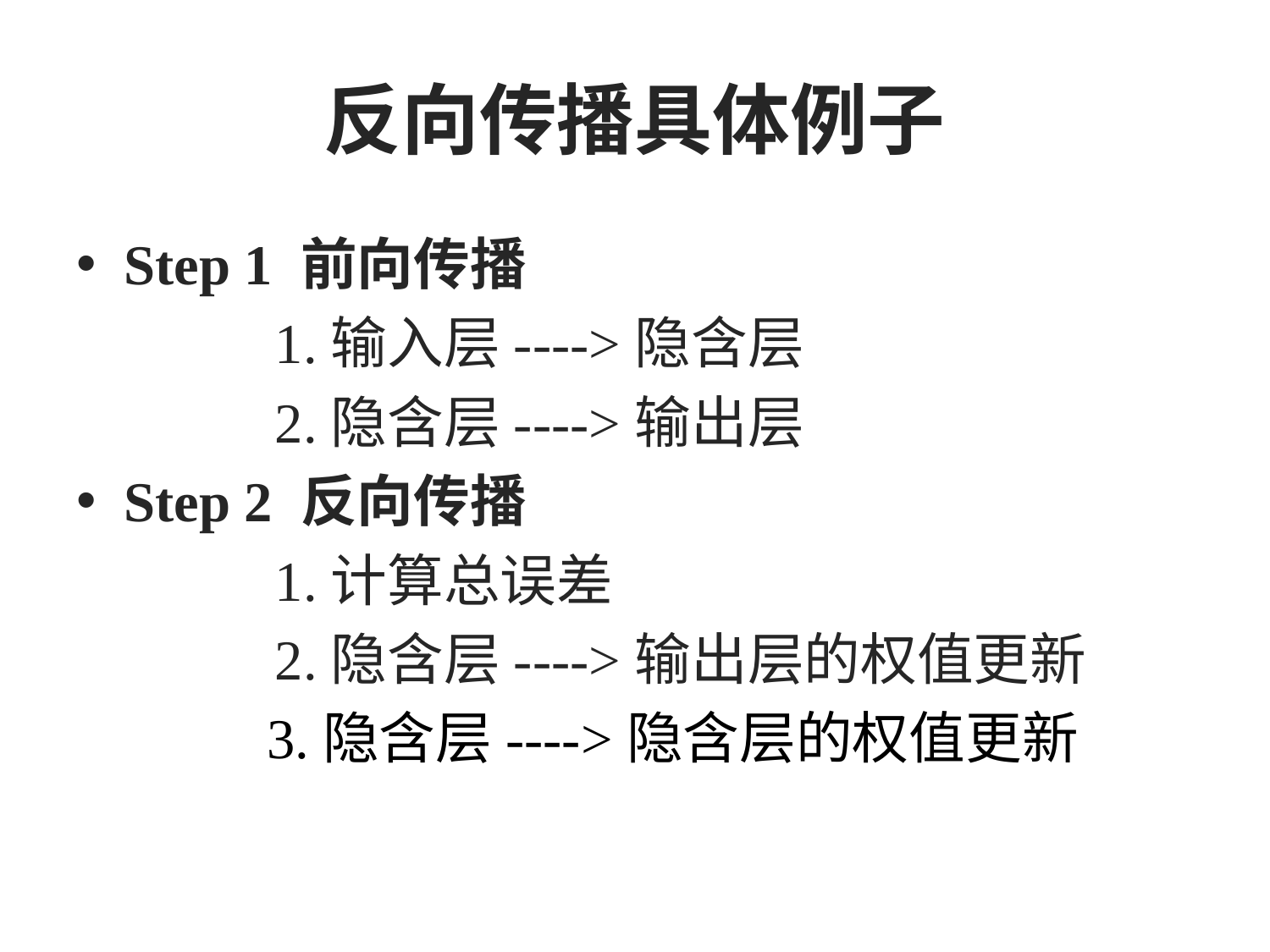

# 反向传播具体例子
Step 1 前向传播
              1.输入层---->隐含层
              2.隐含层---->输出层
Step 2 反向传播
              1.计算总误差
              2.隐含层---->输出层的权值更新
               3.隐含层---->隐含层的权值更新